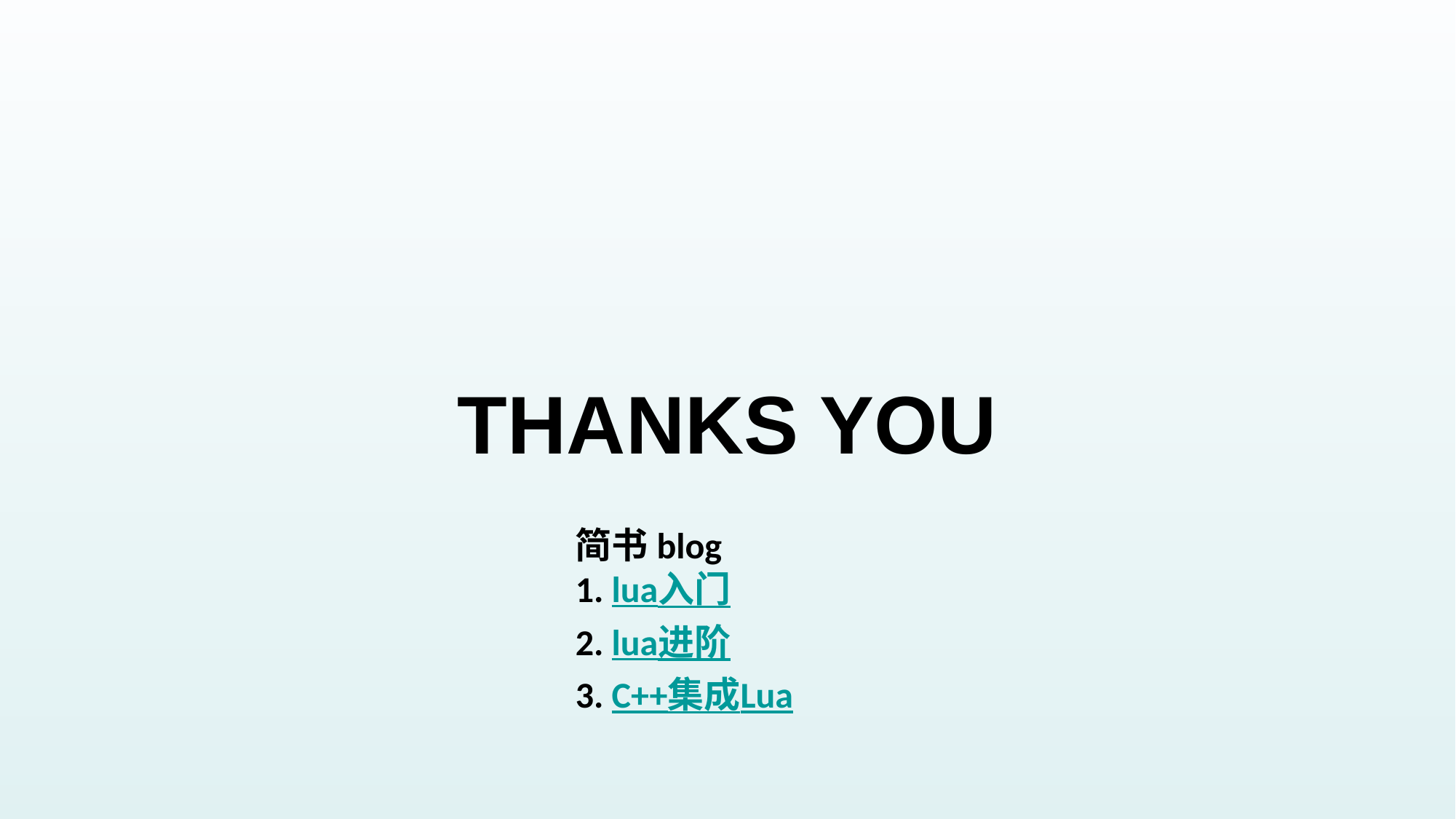

THANKS YOU
简书blog
1. lua入门
2. lua进阶
3. C++集成Lua